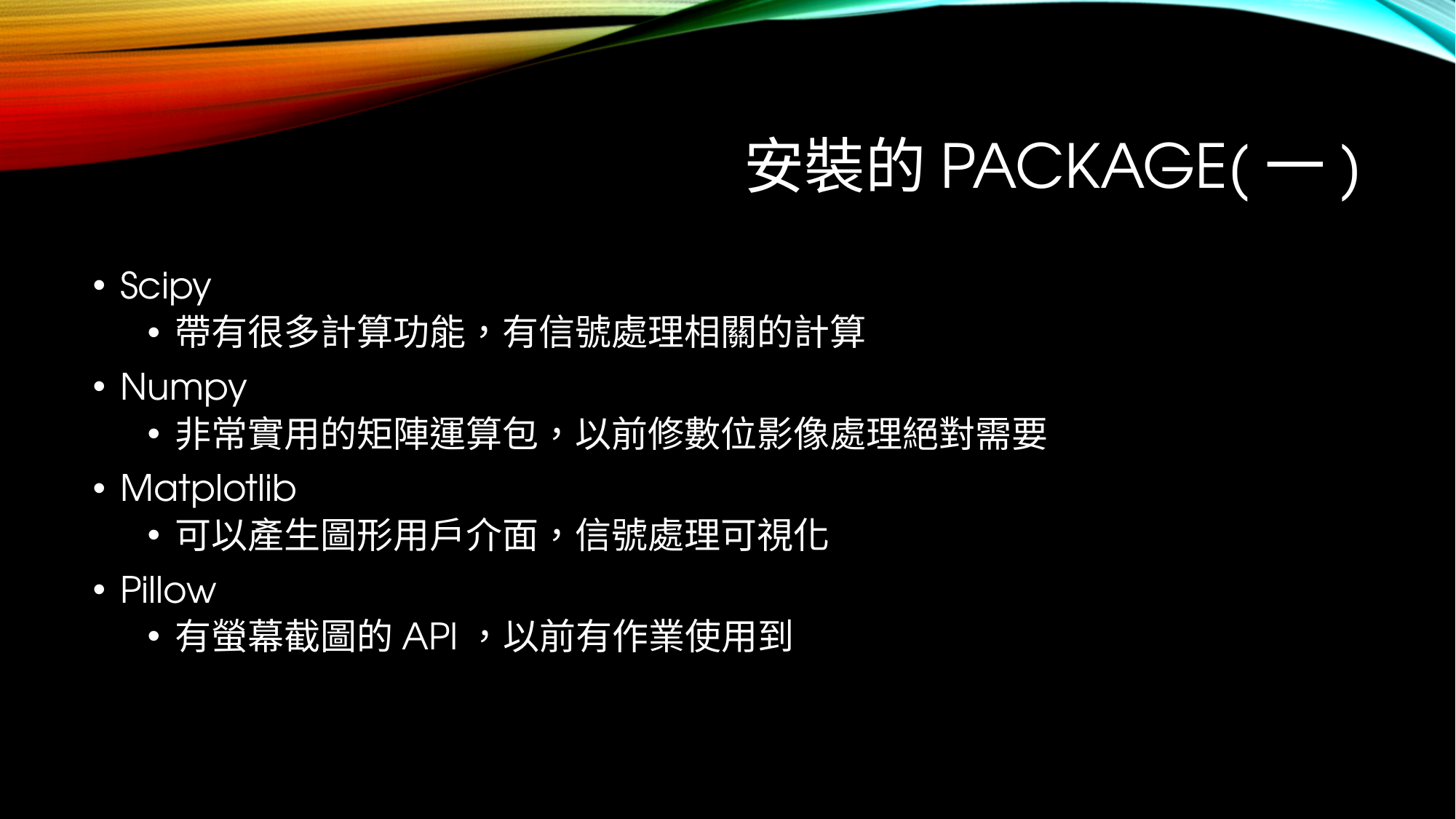

# 安裝的Package(一)
Scipy
帶有很多計算功能，有信號處理相關的計算
Numpy
非常實用的矩陣運算包，以前修數位影像處理絕對需要
Matplotlib
可以產生圖形用戶介面，信號處理可視化
Pillow
有螢幕截圖的API，以前有作業使用到